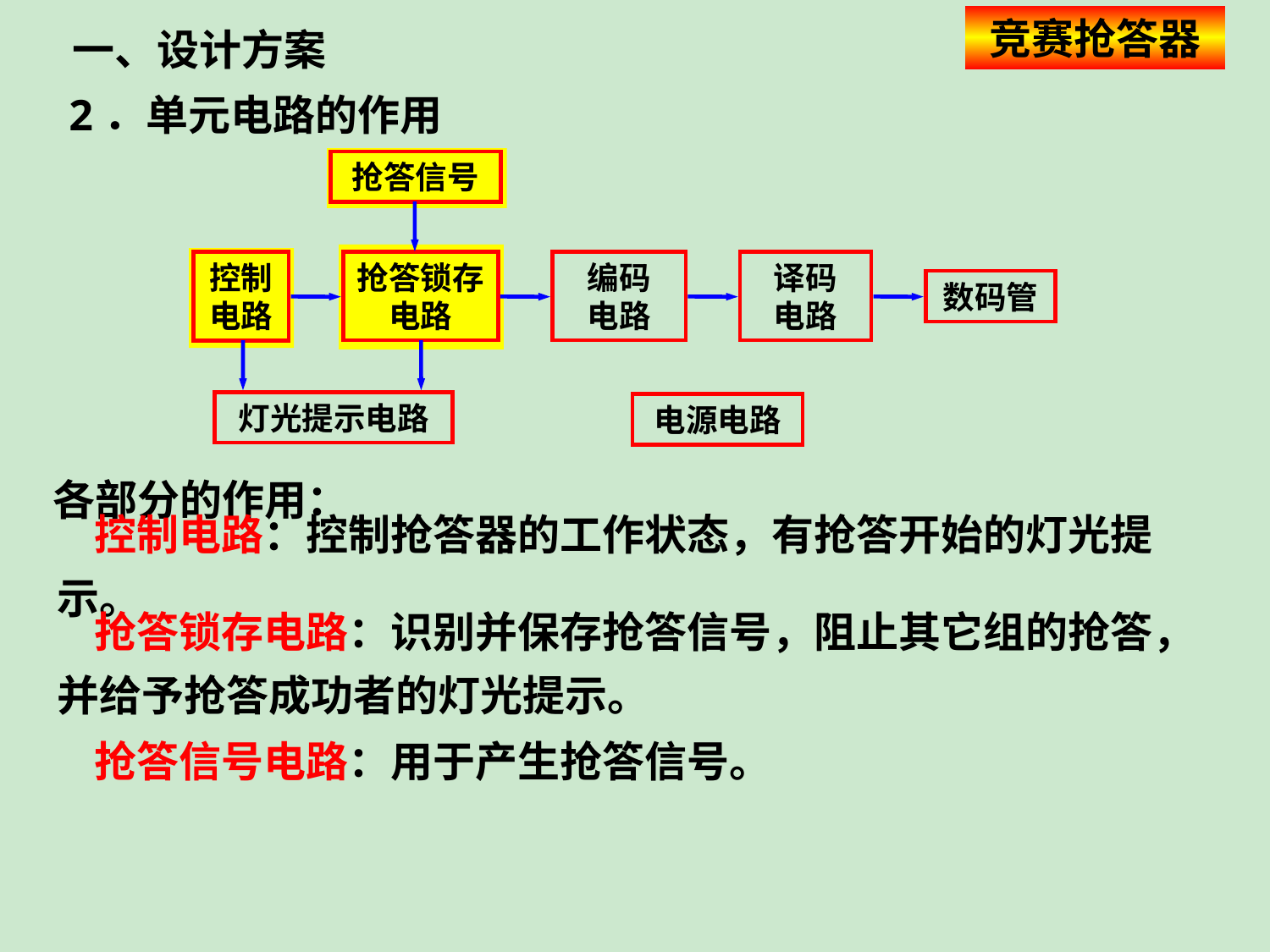

竞赛抢答器
一、设计方案
2．单元电路的作用

抢答信号

抢答锁存
电路
编码
电路
译码
电路
控制
电路
数码管

灯光提示电路
电源电路

各部分的作用：
控制电路：控制抢答器的工作状态，有抢答开始的灯光提示。
抢答锁存电路：识别并保存抢答信号，阻止其它组的抢答，并给予抢答成功者的灯光提示。
抢答信号电路：用于产生抢答信号。